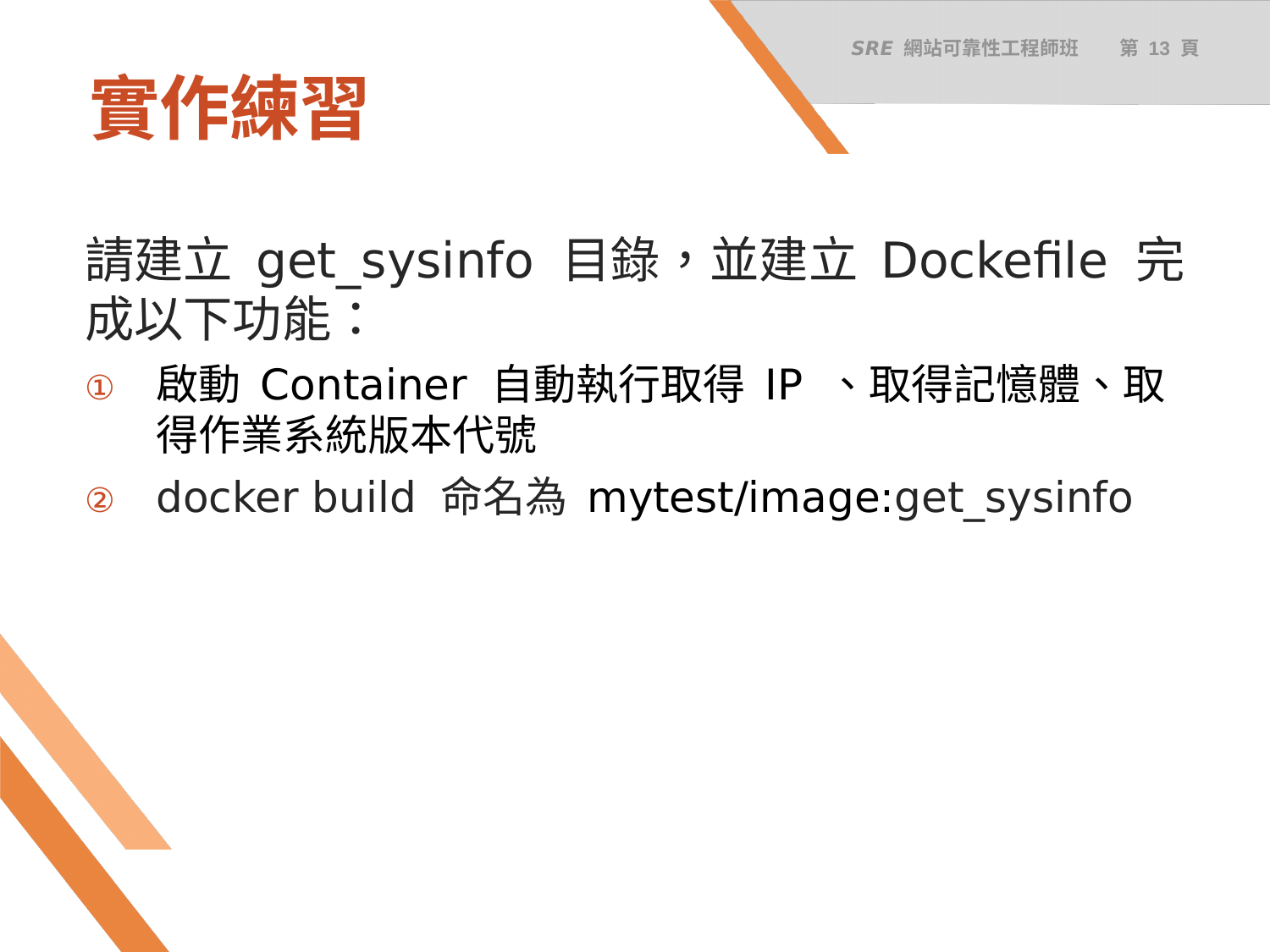

SRE 網站可靠性工程師班
第 13 頁
# 實作練習
請建立 get_sysinfo 目錄，並建立 Dockefile 完成以下功能：
啟動 Container 自動執行取得 IP 、取得記憶體、取得作業系統版本代號
docker build 命名為 mytest/image:get_sysinfo